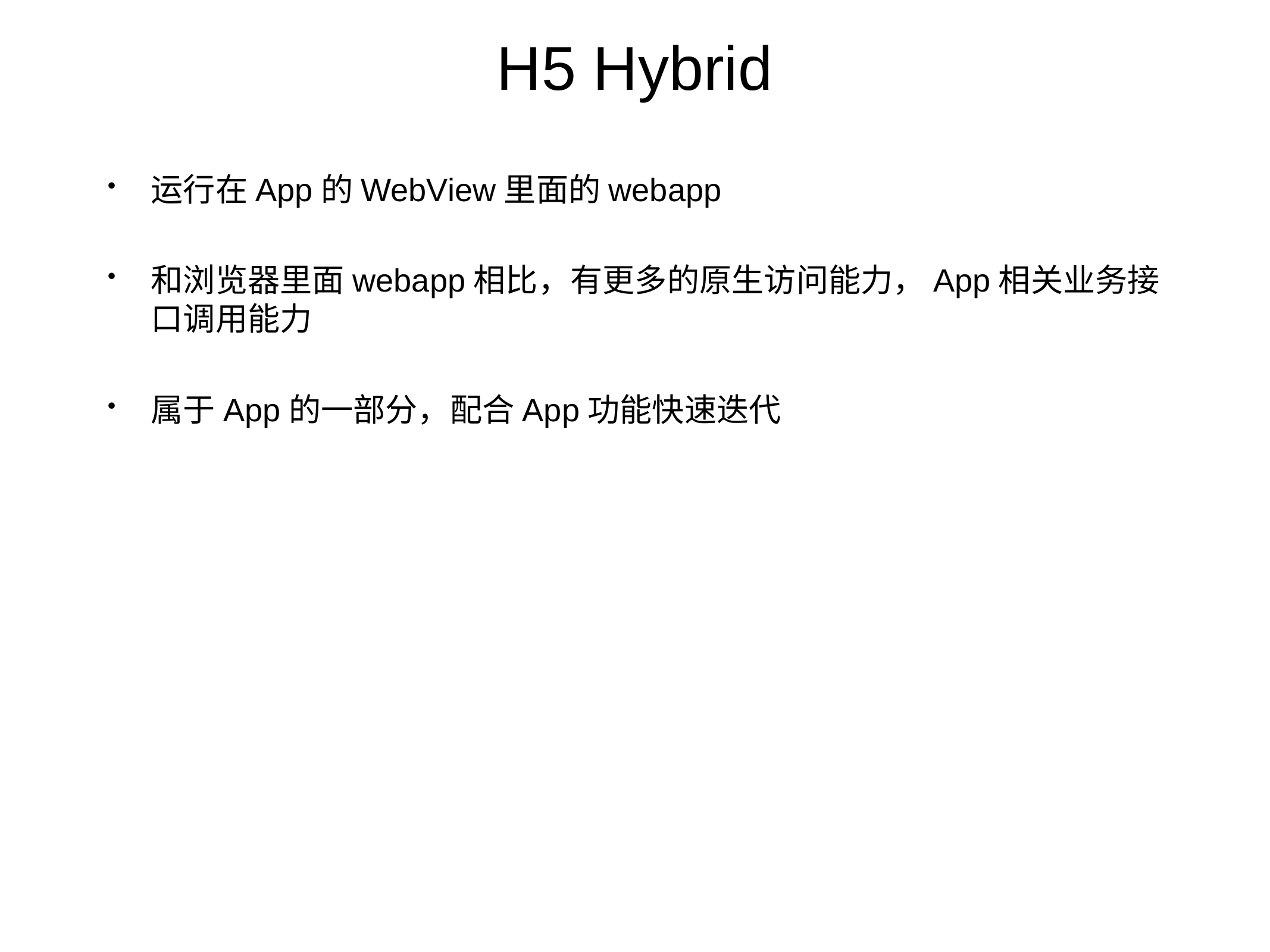

# H5 Hybrid
运行在App的WebView里面的webapp
和浏览器里面webapp相比，有更多的原生访问能力，App相关业务接口调用能力
属于App的一部分，配合App功能快速迭代